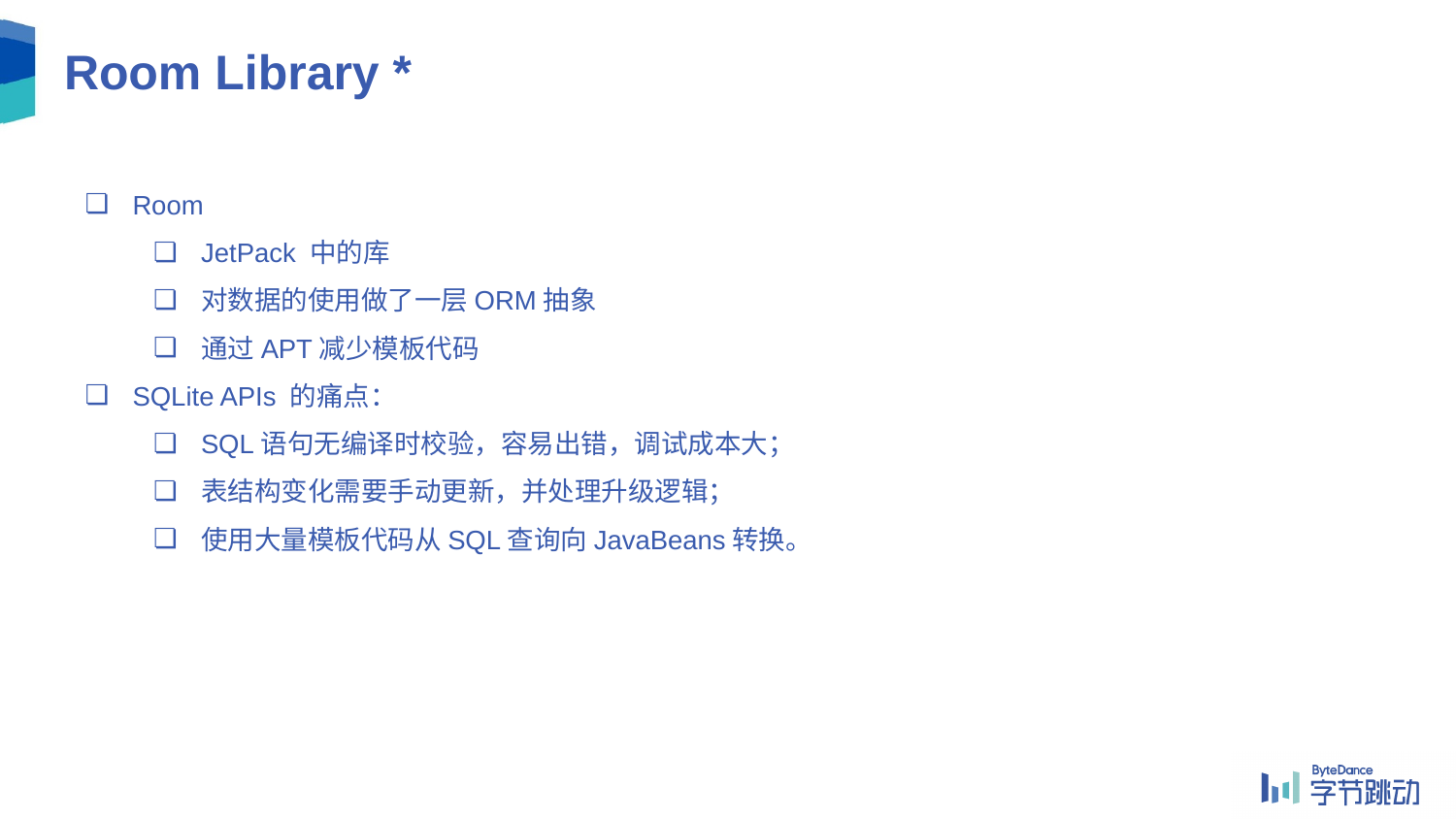

# Room Library *
Room
JetPack 中的库
对数据的使用做了一层ORM抽象
通过APT减少模板代码
SQLite APIs 的痛点：
SQL语句无编译时校验，容易出错，调试成本大；
表结构变化需要手动更新，并处理升级逻辑；
使用大量模板代码从SQL查询向JavaBeans转换。